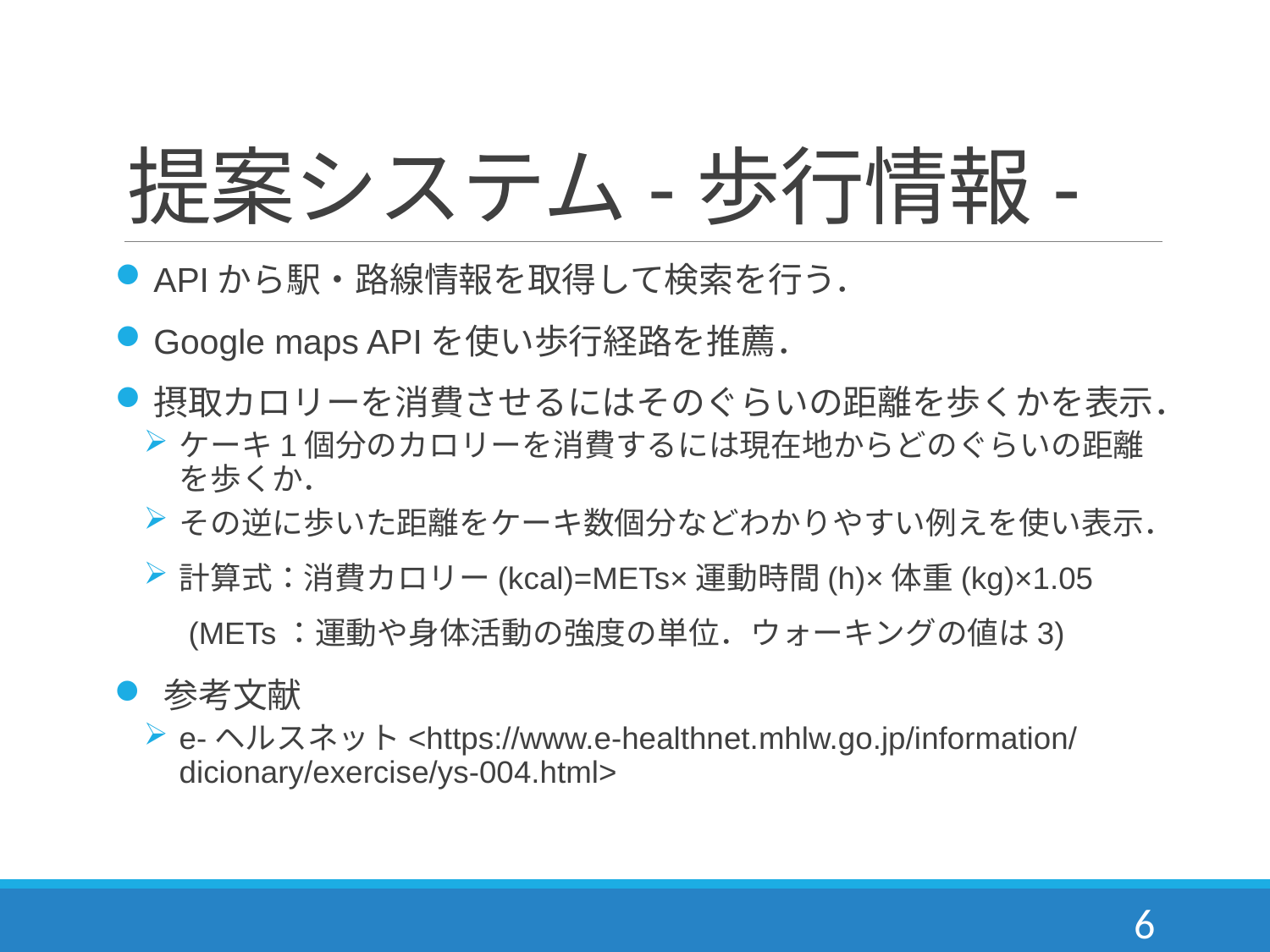

# 提案システム-歩行情報-
APIから駅・路線情報を取得して検索を行う．
Google maps APIを使い歩行経路を推薦．
摂取カロリーを消費させるにはそのぐらいの距離を歩くかを表示．
ケーキ1個分のカロリーを消費するには現在地からどのぐらいの距離を歩くか．
その逆に歩いた距離をケーキ数個分などわかりやすい例えを使い表示．
計算式：消費カロリー(kcal)=METs×運動時間(h)×体重(kg)×1.05
  (METs：運動や身体活動の強度の単位．ウォーキングの値は3)
 参考文献
e-ヘルスネット<https://www.e-healthnet.mhlw.go.jp/information/dicionary/exercise/ys-004.html>

6